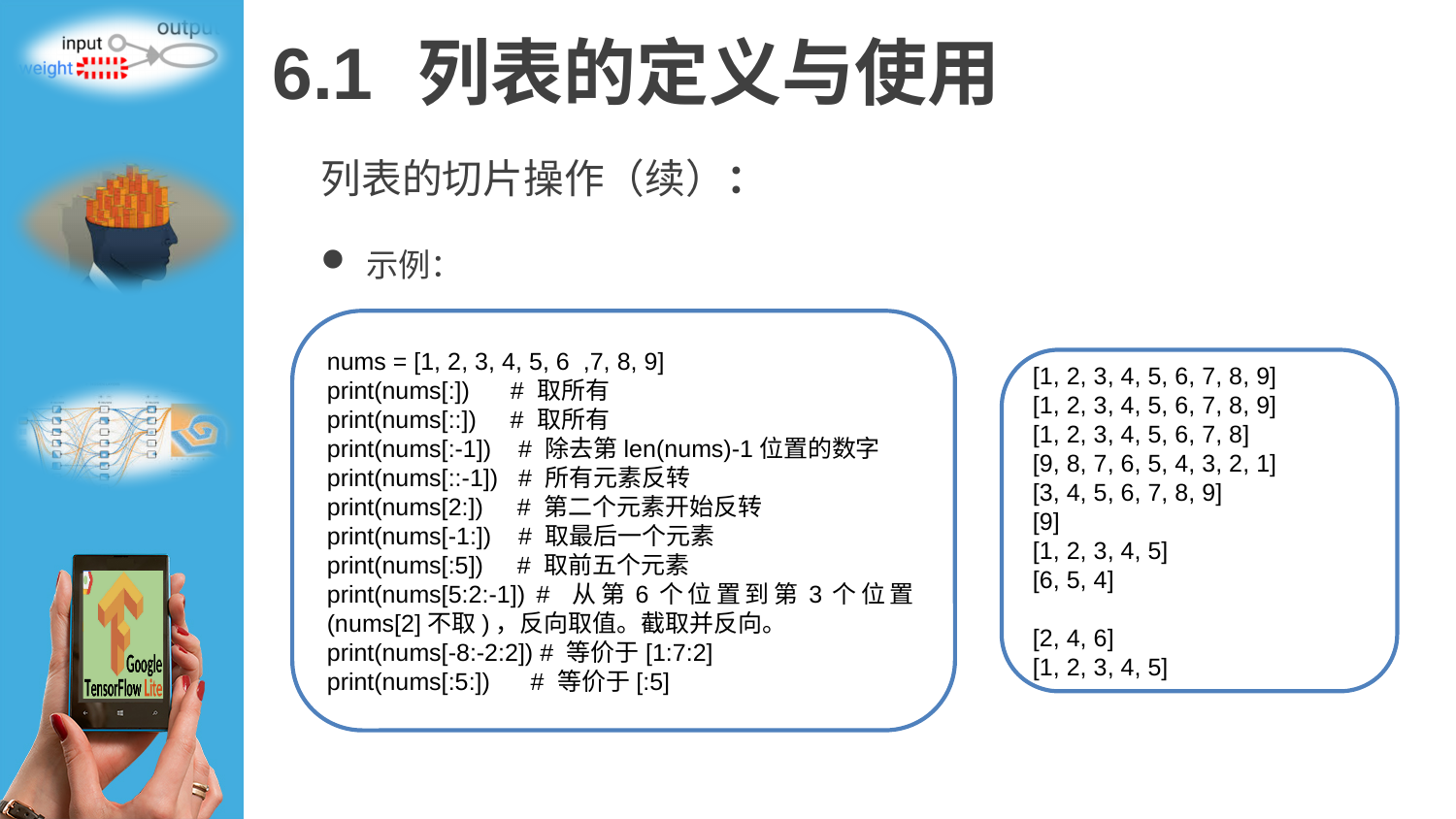

# 6.1 	列表的定义与使用
列表的切片操作（续）：
示例：

nums = [1, 2, 3, 4, 5, 6  ,7, 8, 9]
print(nums[:])      # 取所有
print(nums[::])     # 取所有
print(nums[:-1])    # 除去第len(nums)-1位置的数字
print(nums[::-1])   # 所有元素反转
print(nums[2:])     # 第二个元素开始反转
print(nums[-1:])    # 取最后一个元素
print(nums[:5])     # 取前五个元素
print(nums[5:2:-1]) # 从第6个位置到第3个位置(nums[2]不取)，反向取值。截取并反向。
print(nums[-8:-2:2]) # 等价于[1:7:2]
print(nums[:5:])      # 等价于[:5]
[1, 2, 3, 4, 5, 6, 7, 8, 9]
[1, 2, 3, 4, 5, 6, 7, 8, 9]
[1, 2, 3, 4, 5, 6, 7, 8]
[9, 8, 7, 6, 5, 4, 3, 2, 1]
[3, 4, 5, 6, 7, 8, 9]
[9]
[1, 2, 3, 4, 5]
[6, 5, 4]

[2, 4, 6]
[1, 2, 3, 4, 5]